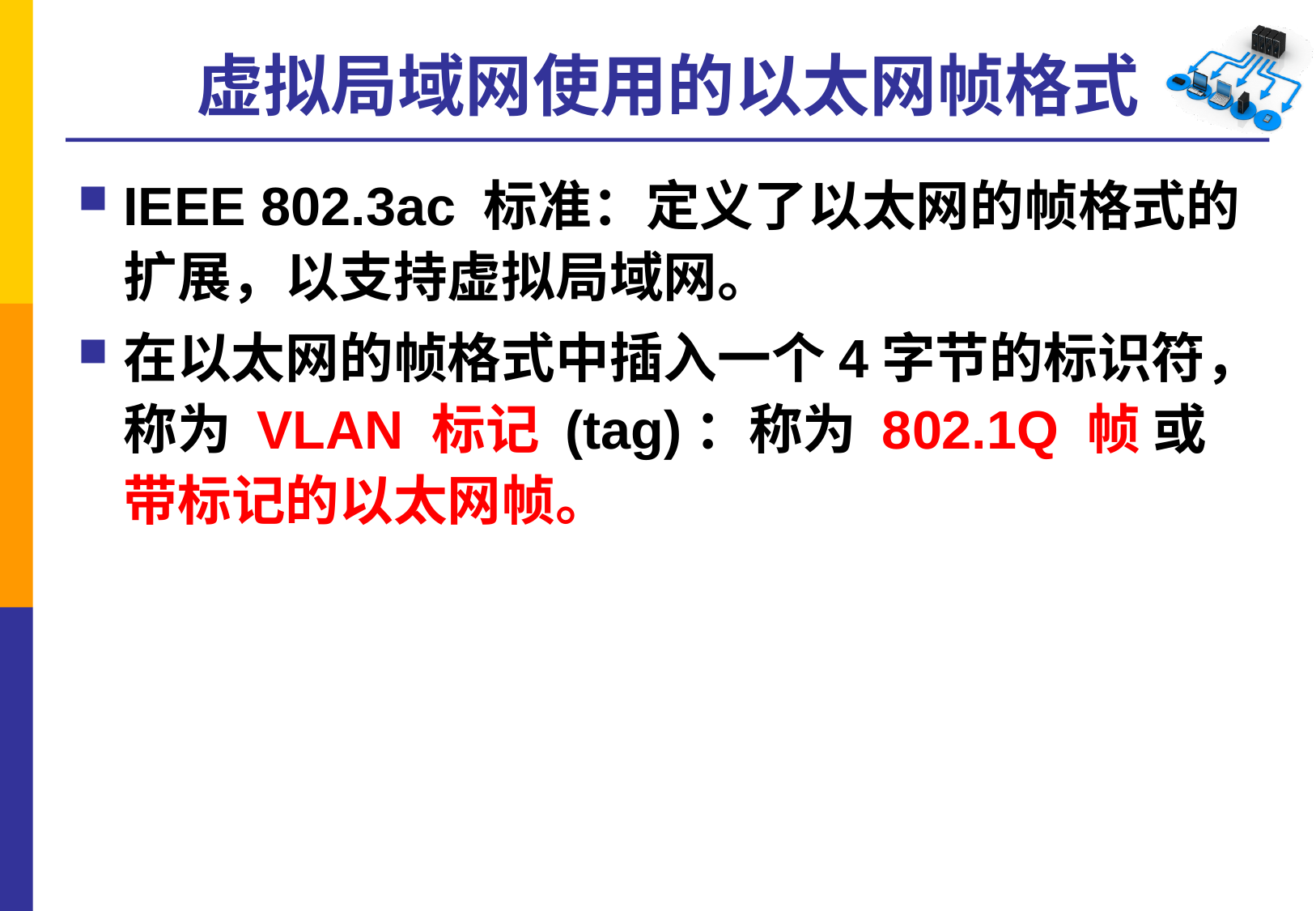

# 虚拟局域网使用的以太网帧格式
IEEE 802.3ac 标准：定义了以太网的帧格式的扩展，以支持虚拟局域网。
在以太网的帧格式中插入一个4字节的标识符，称为 VLAN 标记 (tag)：称为 802.1Q 帧 或 带标记的以太网帧。